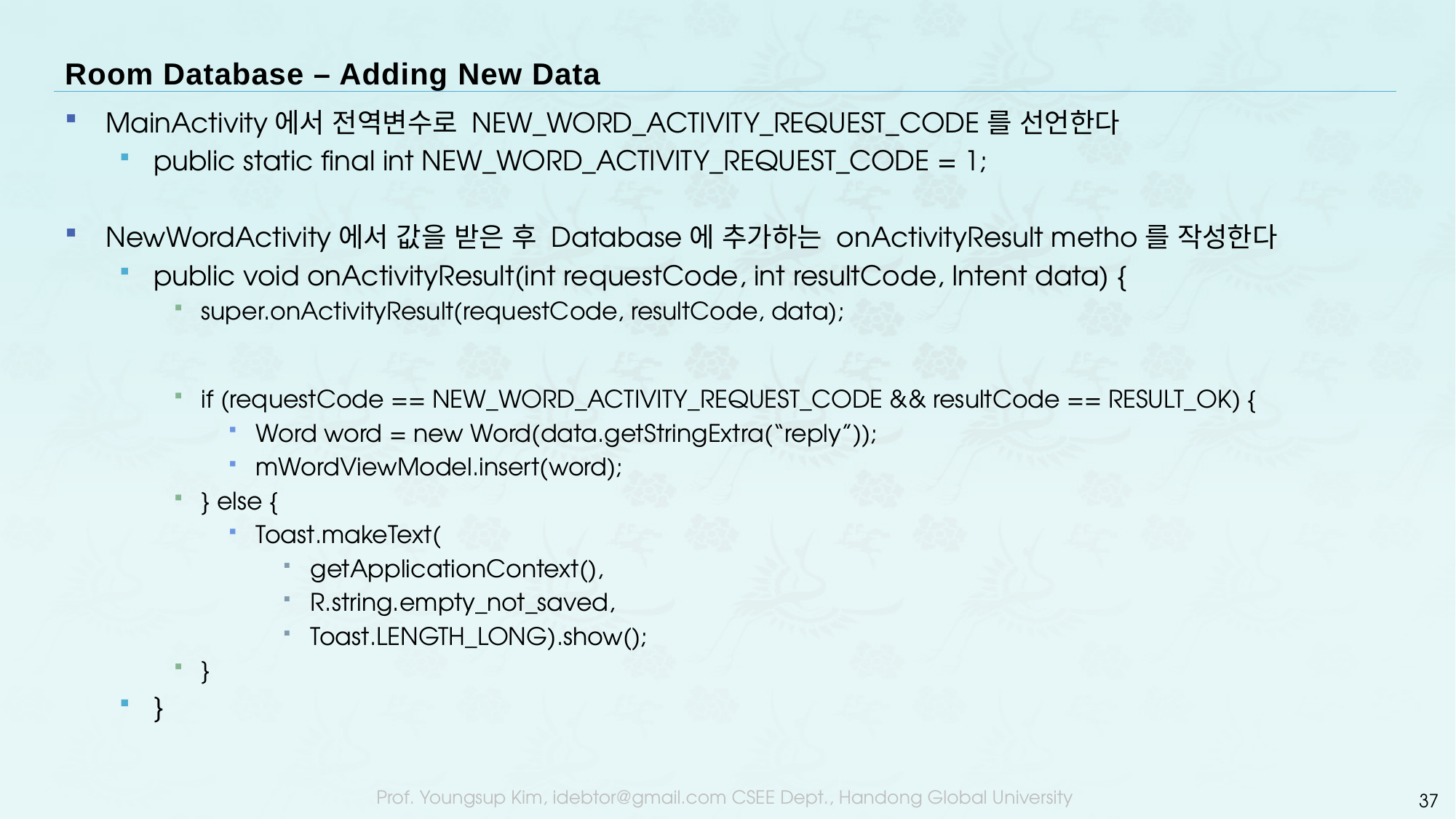

# Room Database – Adding New Data
MainActivity에서 전역변수로 NEW_WORD_ACTIVITY_REQUEST_CODE를 선언한다
public static final int NEW_WORD_ACTIVITY_REQUEST_CODE = 1;

NewWordActivity에서 값을 받은 후 Database에 추가하는 onActivityResult metho를 작성한다
public void onActivityResult(int requestCode, int resultCode, Intent data) {
super.onActivityResult(requestCode, resultCode, data);

if (requestCode == NEW_WORD_ACTIVITY_REQUEST_CODE && resultCode == RESULT_OK) {
Word word = new Word(data.getStringExtra(“reply”));
mWordViewModel.insert(word);
} else {
Toast.makeText(
getApplicationContext(),
R.string.empty_not_saved,
Toast.LENGTH_LONG).show();
}
}

37